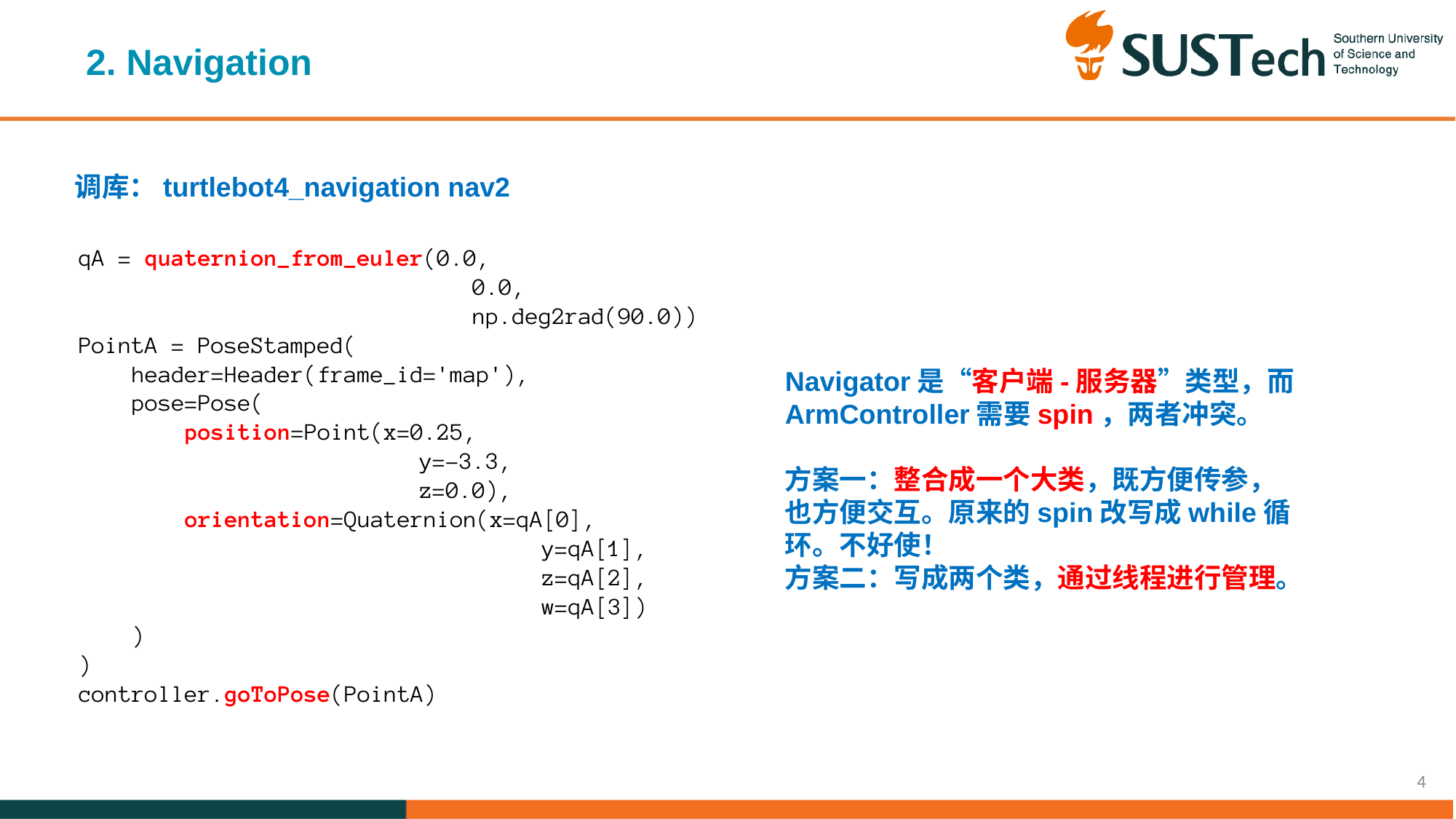

2. Navigation
调库：turtlebot4_navigation nav2
qA = quaternion_from_euler(0.0,
			     0.0,
			     np.deg2rad(90.0))
PointA = PoseStamped(
    header=Header(frame_id='map'),
    pose=Pose(
        position=Point(x=0.25,
			 y=-3.3,
			 z=0.0),
        orientation=Quaternion(x=qA[0],
				  y=qA[1],
				  z=qA[2],
				  w=qA[3])
    )
)
controller.goToPose(PointA)
Navigator是“客户端-服务器”类型，而ArmController需要spin，两者冲突。

方案一：整合成一个大类，既方便传参，也方便交互。原来的spin改写成while循环。不好使！
方案二：写成两个类，通过线程进行管理。
4